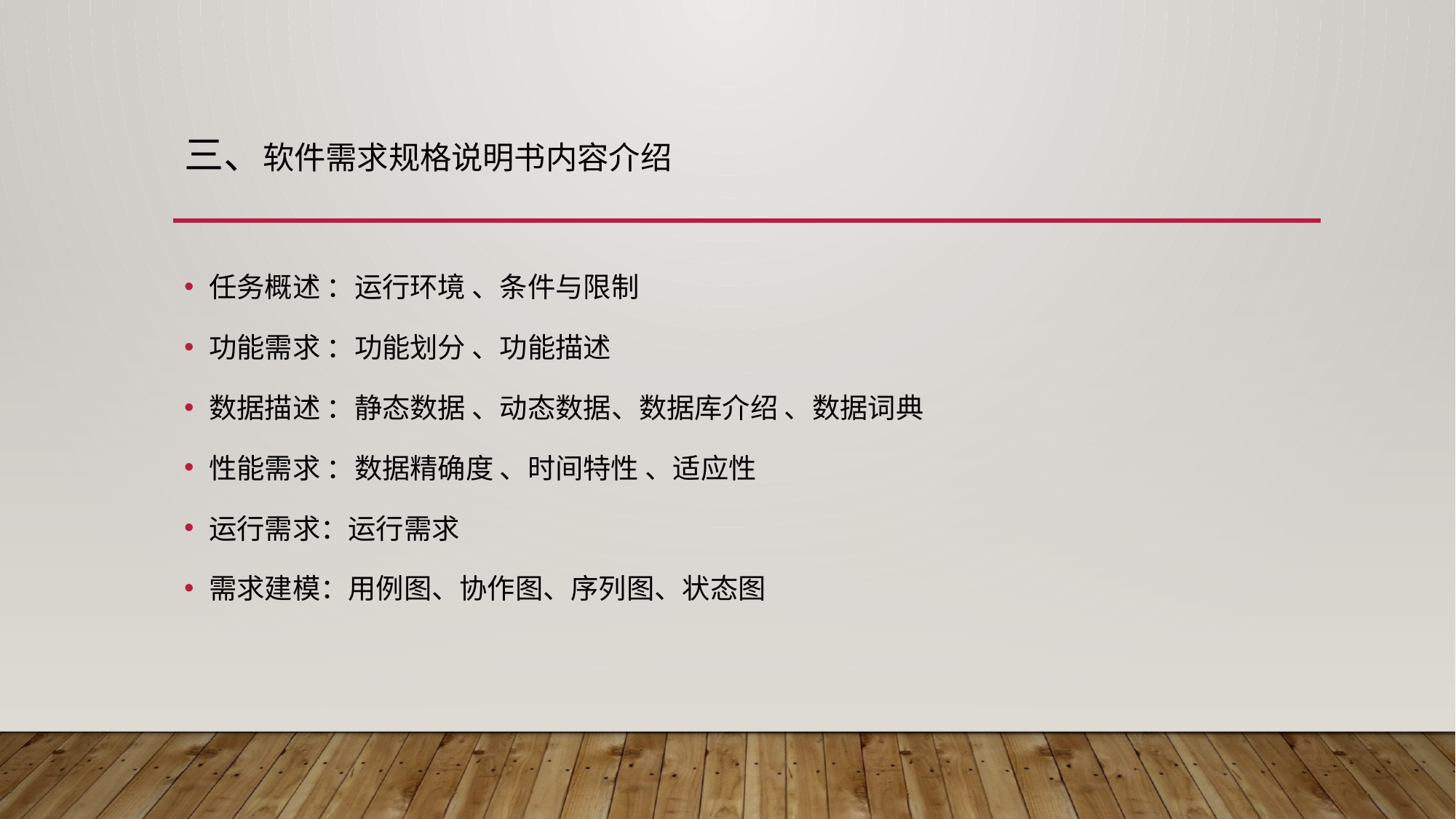

# 三、软件需求规格说明书内容介绍
任务概述 ：运行环境 、条件与限制
功能需求 ：功能划分 、功能描述
数据描述 ：静态数据 、动态数据、数据库介绍 、数据词典
性能需求 ：数据精确度 、时间特性 、适应性
运行需求：运行需求
需求建模：用例图、协作图、序列图、状态图